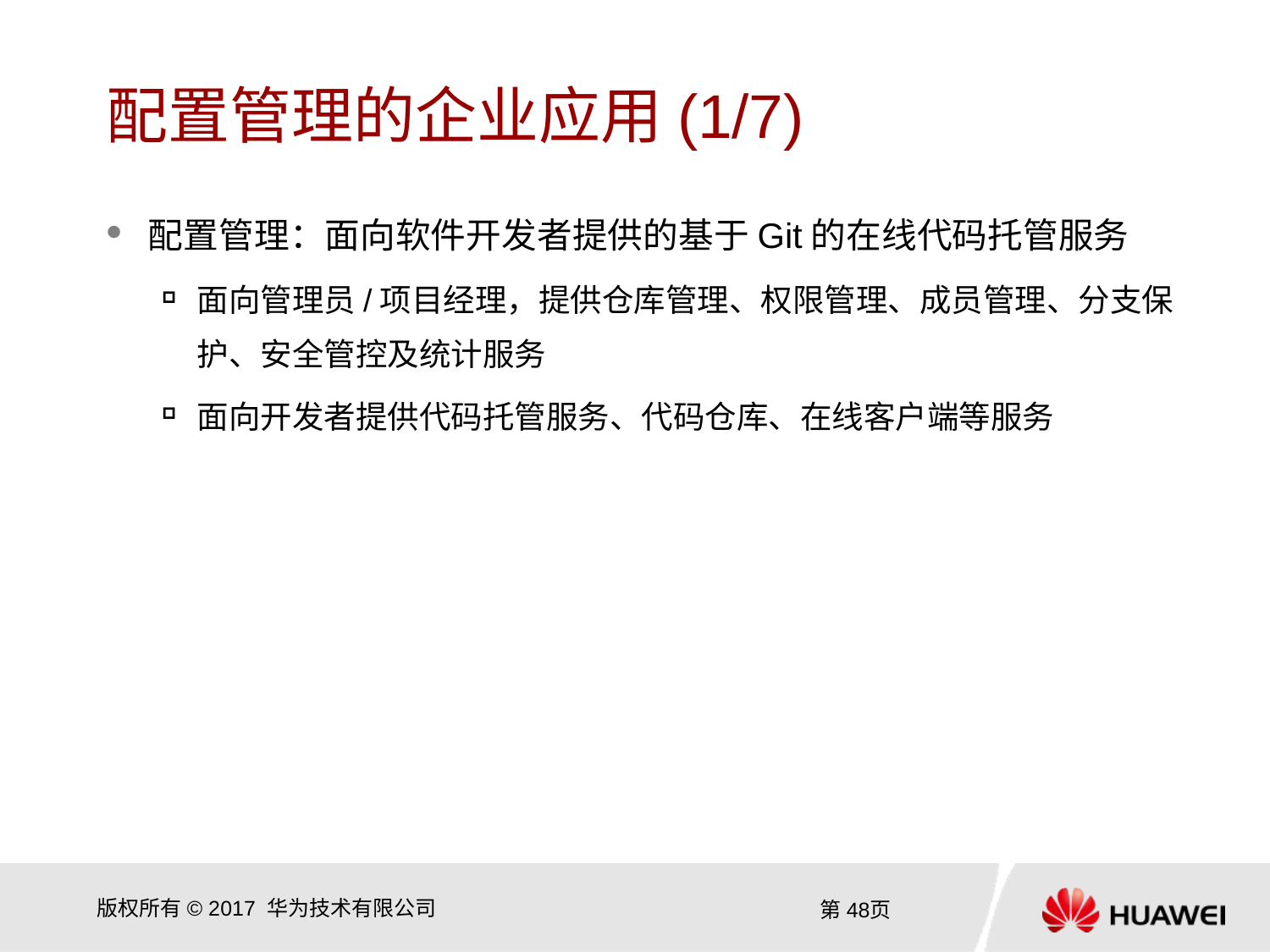

# 配置管理的企业应用(1/7)
配置管理：面向软件开发者提供的基于Git的在线代码托管服务
面向管理员/项目经理，提供仓库管理、权限管理、成员管理、分支保护、安全管控及统计服务
面向开发者提供代码托管服务、代码仓库、在线客户端等服务